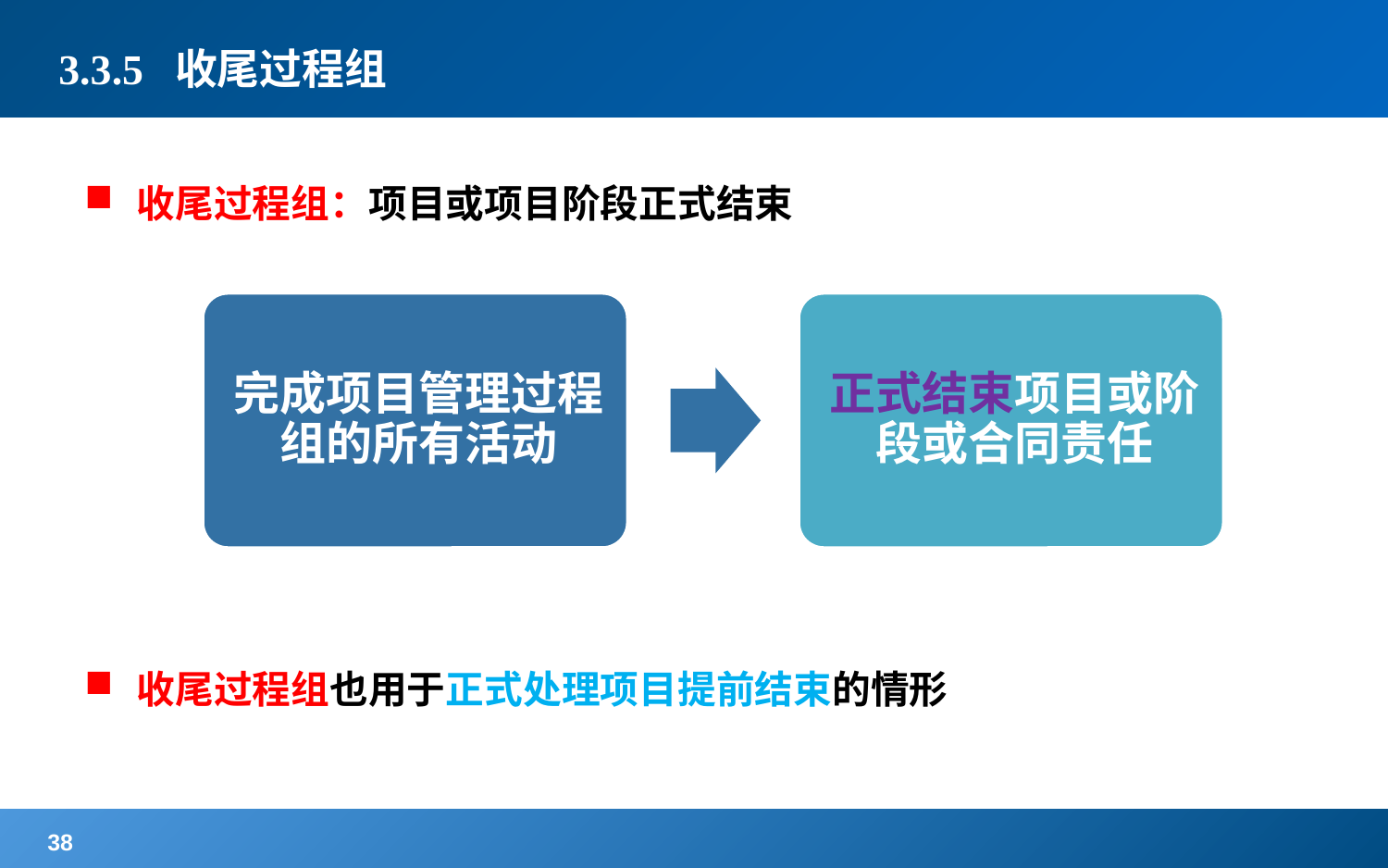

# 3.3.5  收尾过程组
收尾过程组：项目或项目阶段正式结束

收尾过程组也用于正式处理项目提前结束的情形

完成项目管理过程组的所有活动

正式结束项目或阶段或合同责任